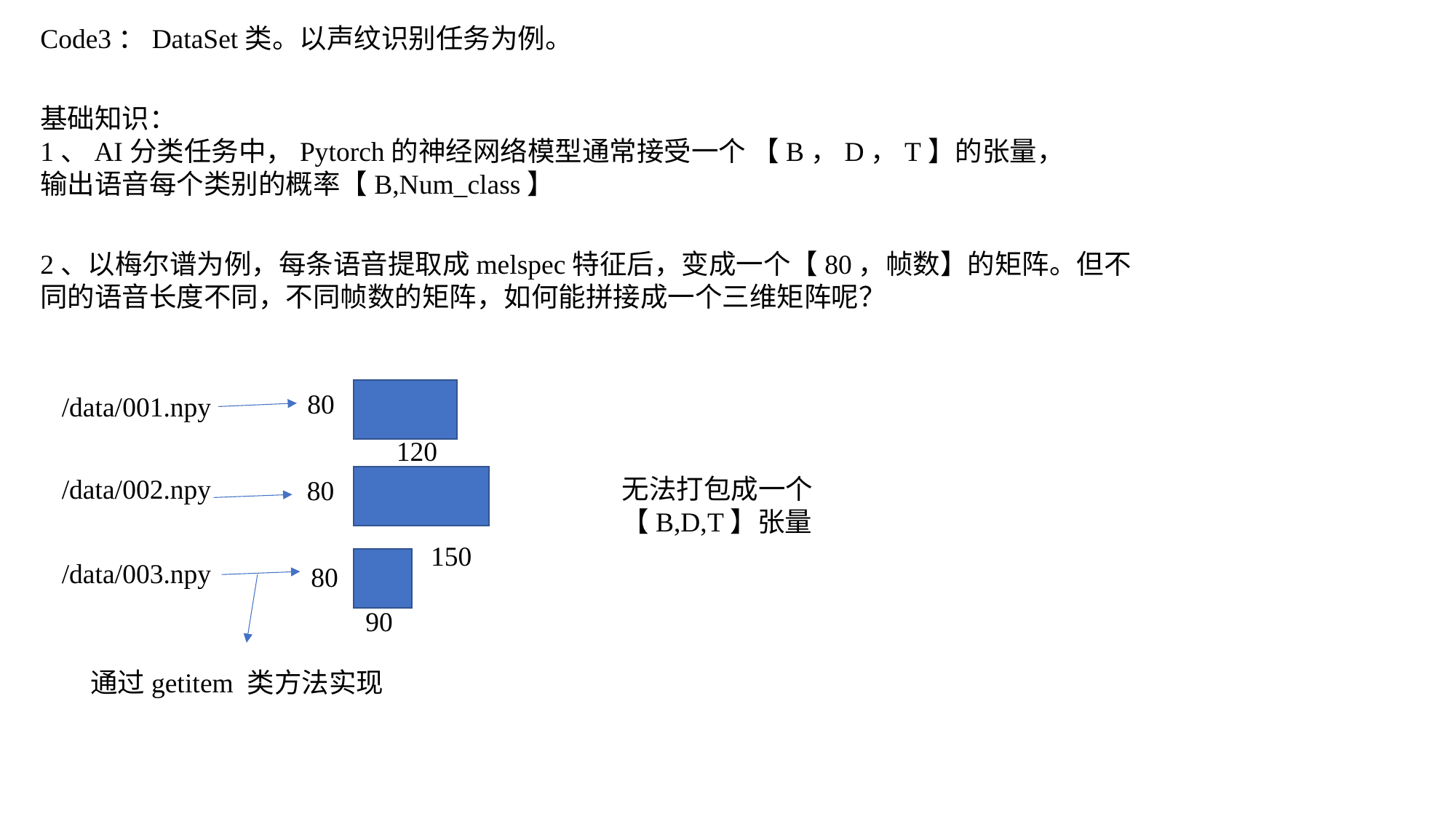

Code3：DataSet类。以声纹识别任务为例。
基础知识：
1、AI分类任务中，Pytorch的神经网络模型通常接受一个 【B，D，T】的张量，输出语音每个类别的概率【B,Num_class】
2、以梅尔谱为例，每条语音提取成melspec特征后，变成一个【80，帧数】的矩阵。但不同的语音长度不同，不同帧数的矩阵，如何能拼接成一个三维矩阵呢？

80
/data/001.npy
120
/data/002.npy
无法打包成一个【B,D,T】张量

80
150

/data/003.npy
80
90
通过getitem 类方法实现